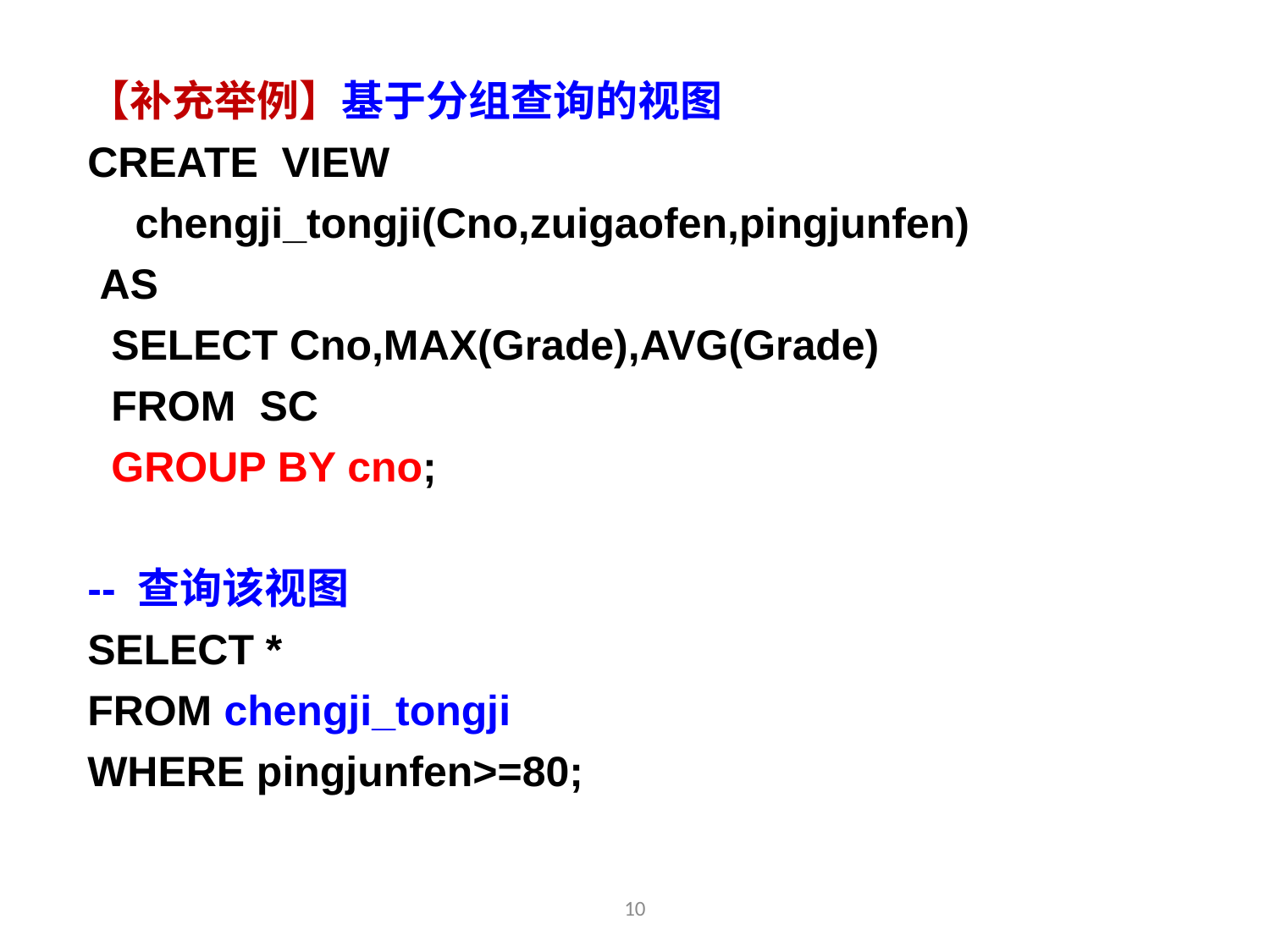

【补充举例】基于分组查询的视图
CREATE  VIEW chengji_tongji(Cno,zuigaofen,pingjunfen)
 AS
  SELECT Cno,MAX(Grade),AVG(Grade)
  FROM  SC
  GROUP BY cno;

-- 查询该视图
SELECT *
FROM chengji_tongji
WHERE pingjunfen>=80;
10